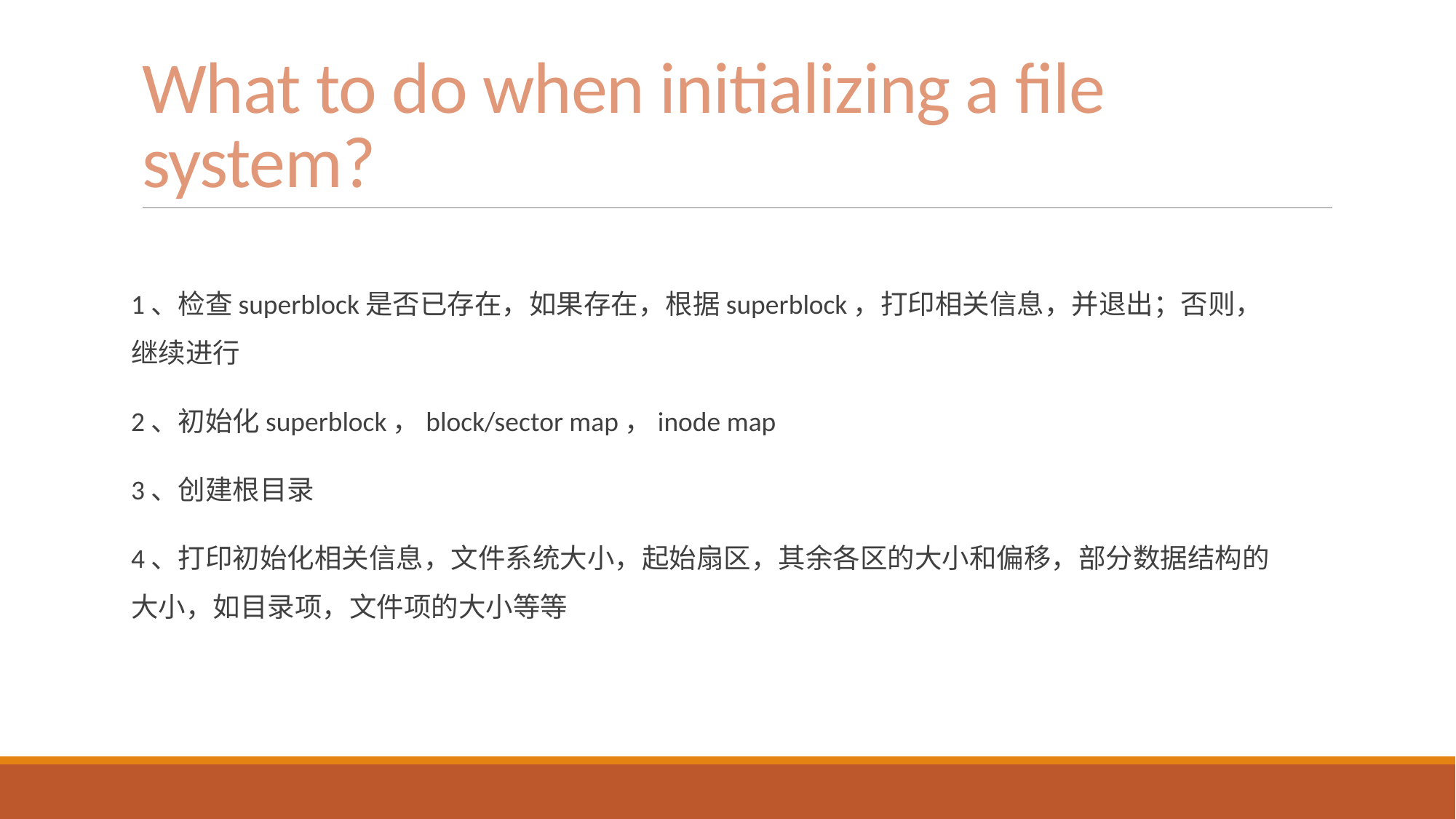

# What to do when initializing a file system?
1、检查superblock是否已存在，如果存在，根据superblock，打印相关信息，并退出；否则，继续进行
2、初始化superblock，block/sector map，inode map
3、创建根目录
4、打印初始化相关信息，文件系统大小，起始扇区，其余各区的大小和偏移，部分数据结构的大小，如目录项，文件项的大小等等